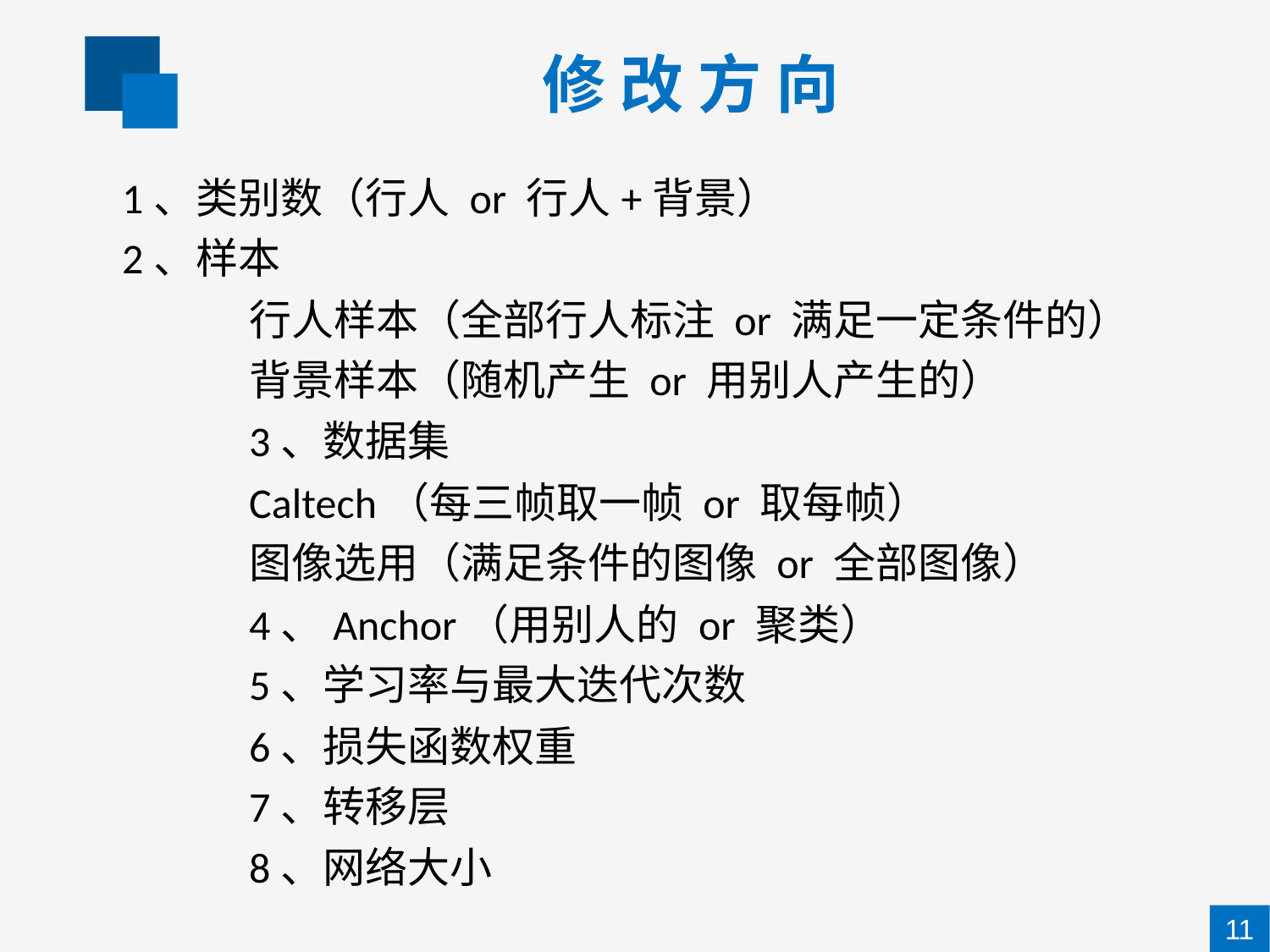

修 改 方 向
1、类别数（行人 or 行人+背景）
2、样本
行人样本（全部行人标注 or 满足一定条件的）
背景样本（随机产生 or 用别人产生的）
3、数据集
Caltech（每三帧取一帧 or 取每帧）
图像选用（满足条件的图像 or 全部图像）
4、Anchor（用别人的 or 聚类）
5、学习率与最大迭代次数
6、损失函数权重
7、转移层
8、网络大小

11